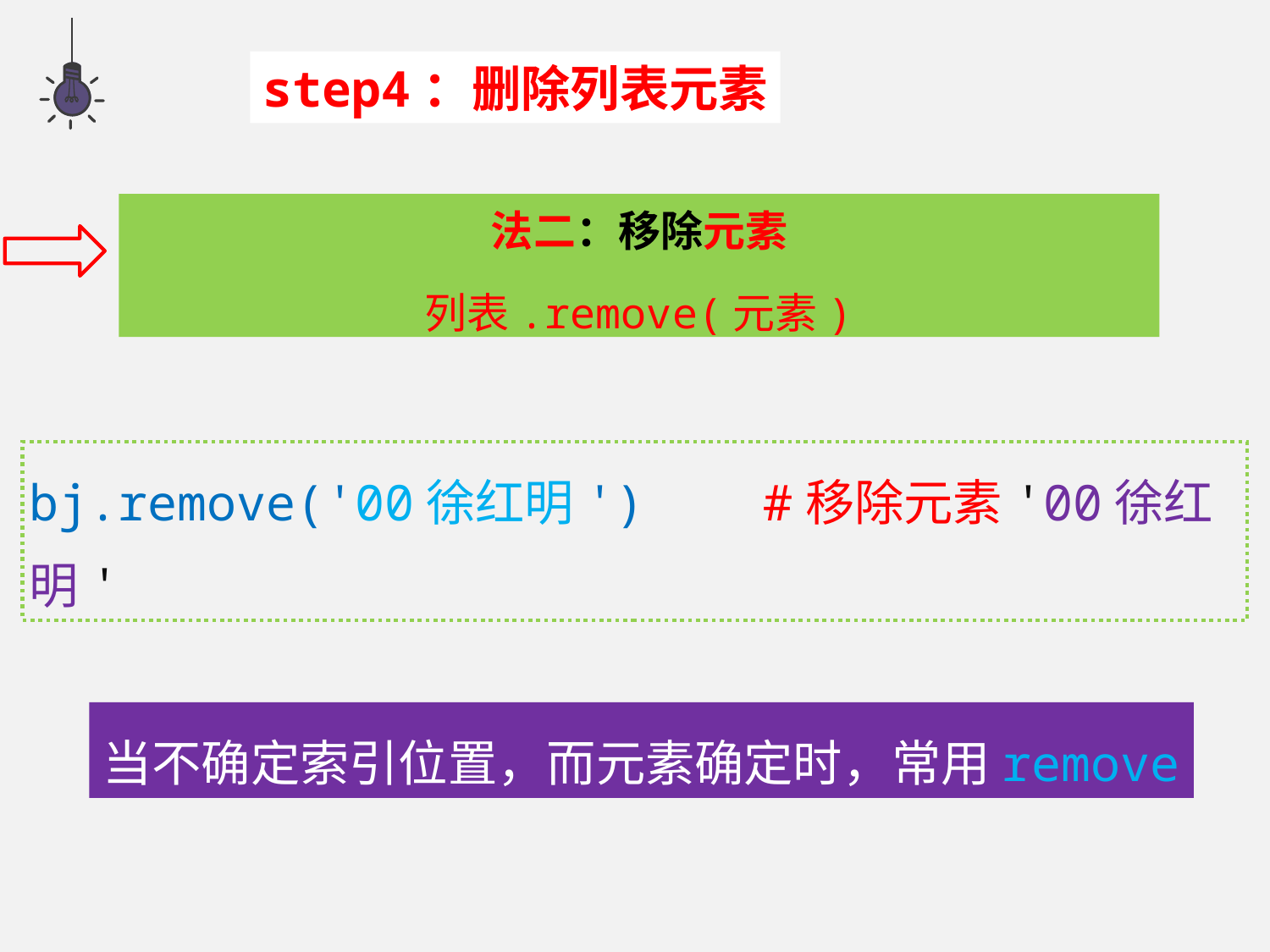

step4：删除列表元素
法二：移除元素
列表.remove(元素)

bj.remove('00徐红明')    #移除元素'00徐红明'
当不确定索引位置，而元素确定时，常用remove